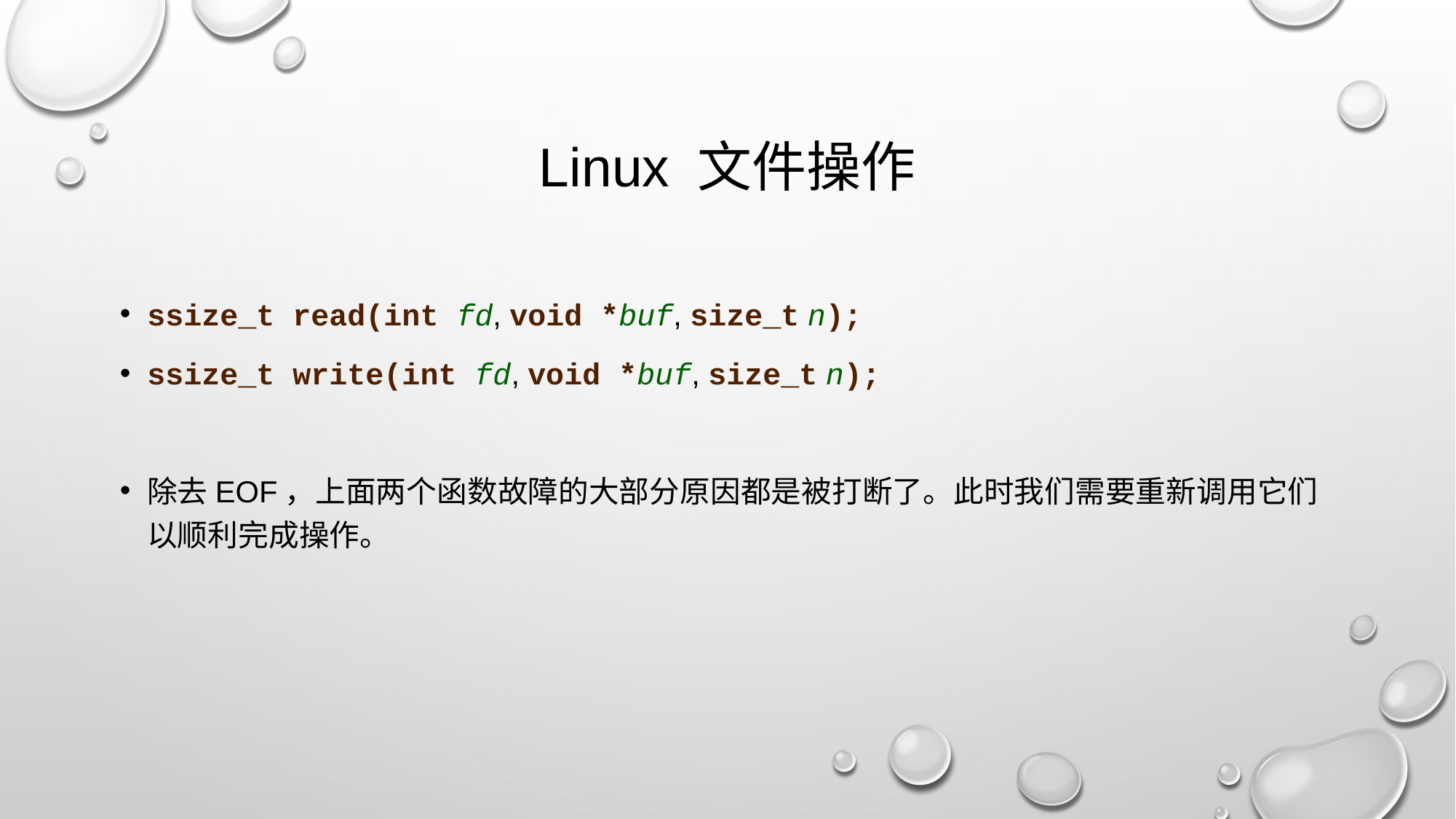

# Linux 文件操作
ssize_t read(int fd, void *buf, size_t n);
ssize_t write(int fd, void *buf, size_t n);

除去EOF，上面两个函数故障的大部分原因都是被打断了。此时我们需要重新调用它们以顺利完成操作。